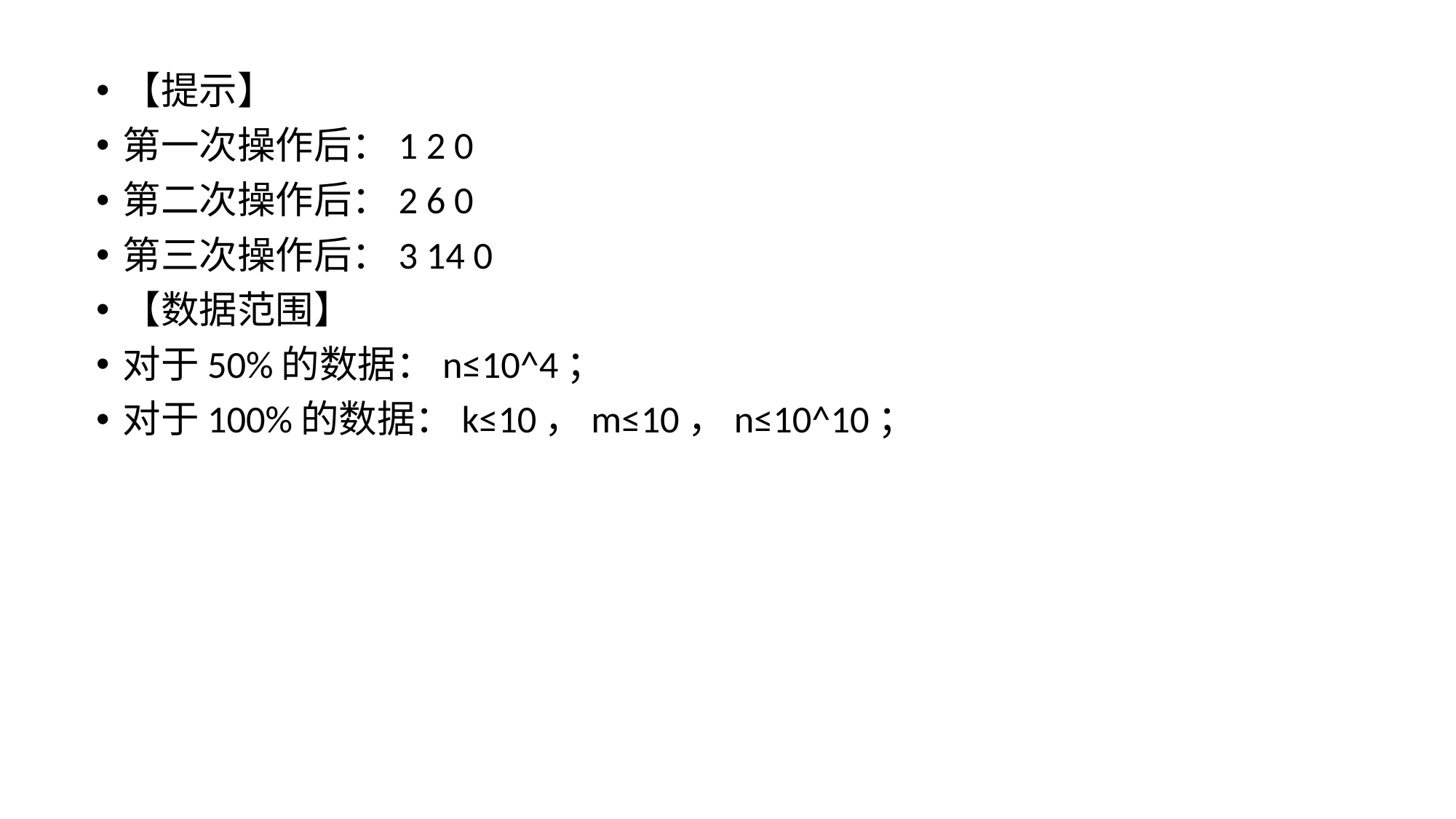

【提示】
第一次操作后：1 2 0
第二次操作后：2 6 0
第三次操作后：3 14 0
【数据范围】
对于50%的数据：n≤10^4；
对于100%的数据：k≤10，m≤10，n≤10^10；